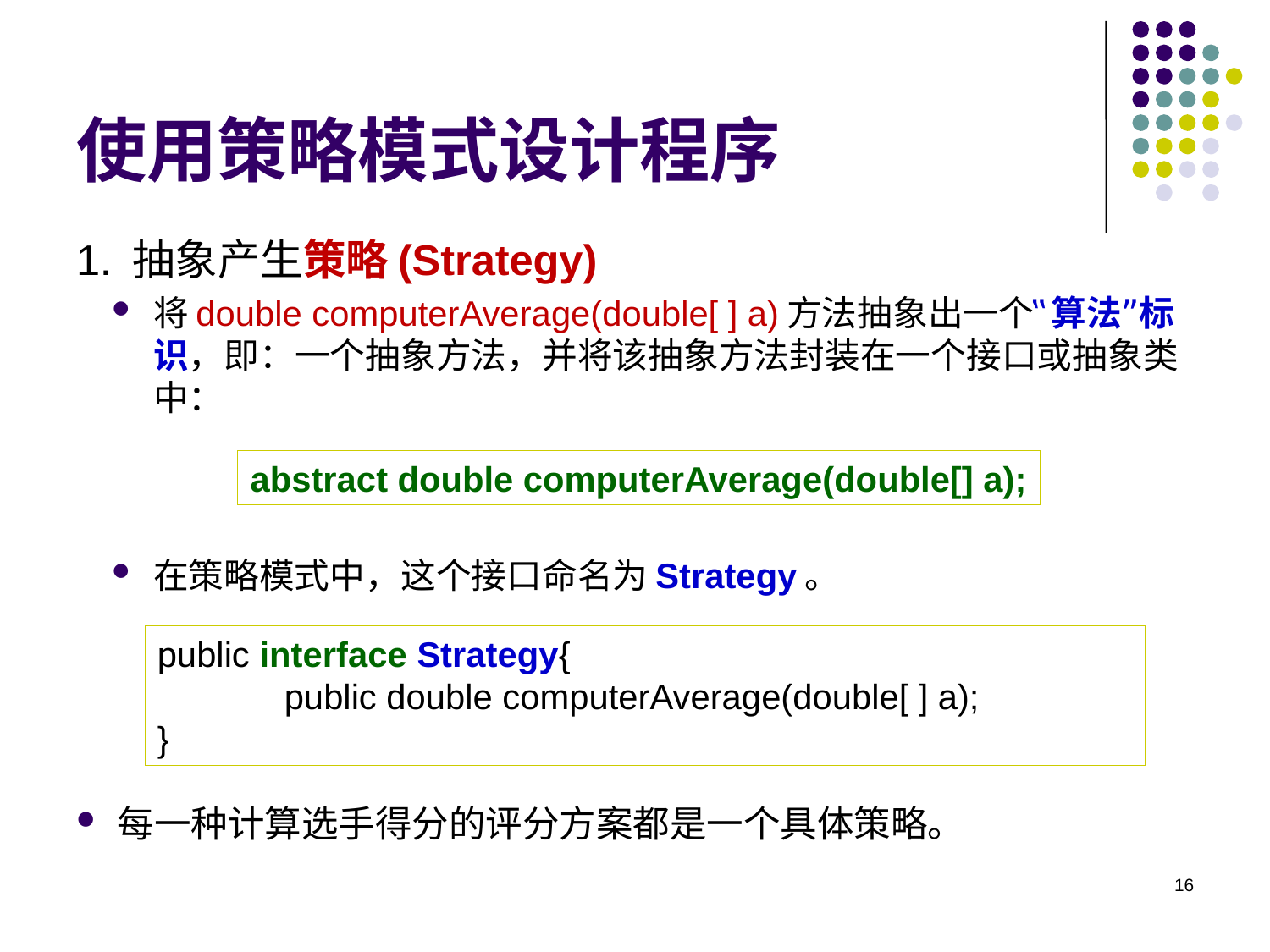

# 使用策略模式设计程序
1. 抽象产生策略(Strategy)
将double computerAverage(double[ ] a)方法抽象出一个“算法”标识，即：一个抽象方法，并将该抽象方法封装在一个接口或抽象类中：

在策略模式中，这个接口命名为Strategy。

每一种计算选手得分的评分方案都是一个具体策略。
abstract double computerAverage(double[] a);
public interface Strategy{
	public double computerAverage(double[ ] a);
}
16